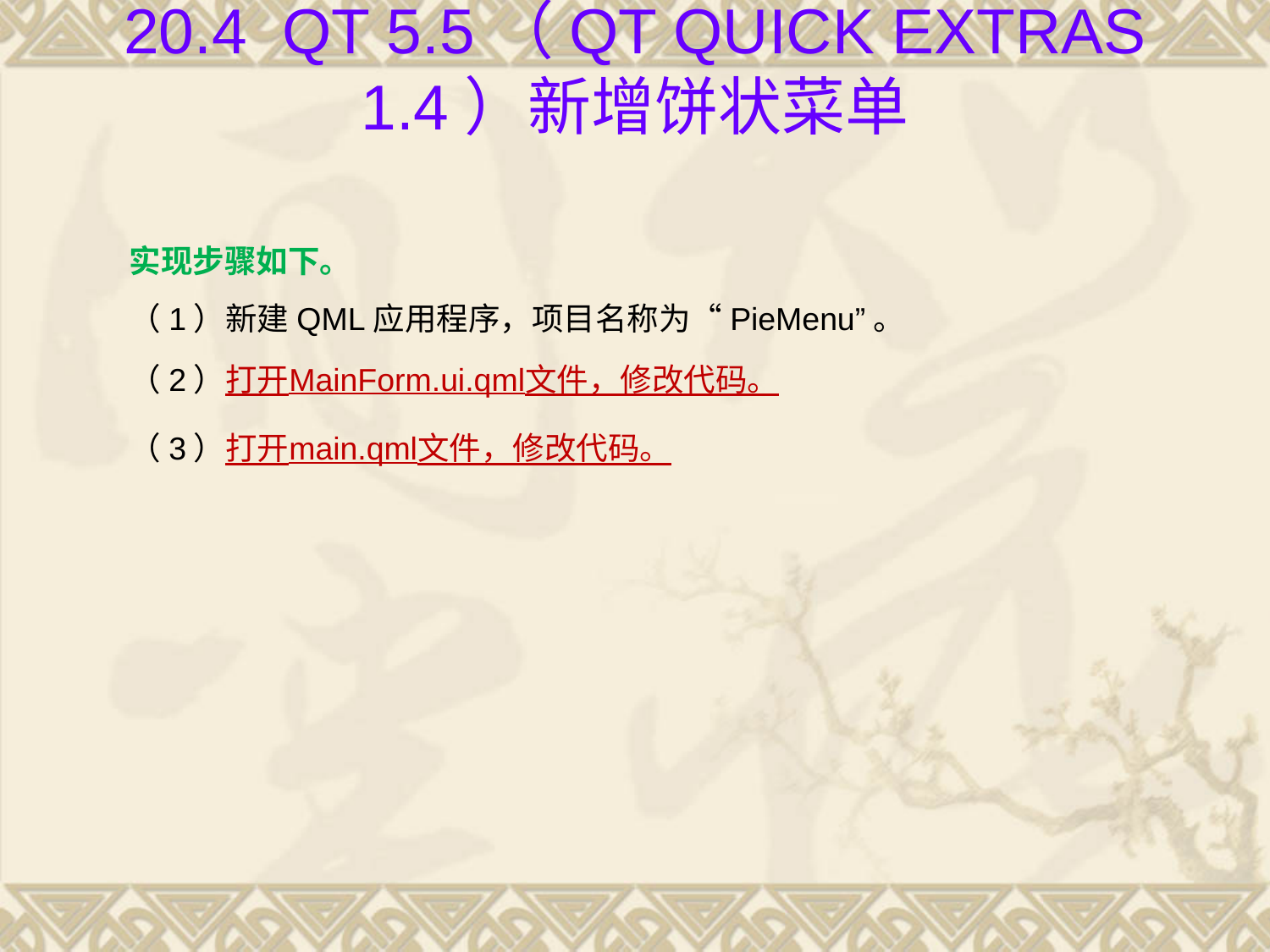

# 20.4  Qt 5.5（Qt Quick Extras 1.4）新增饼状菜单
实现步骤如下。
（1）新建QML应用程序，项目名称为“PieMenu”。
（2）打开MainForm.ui.qml文件，修改代码。
（3）打开main.qml文件，修改代码。